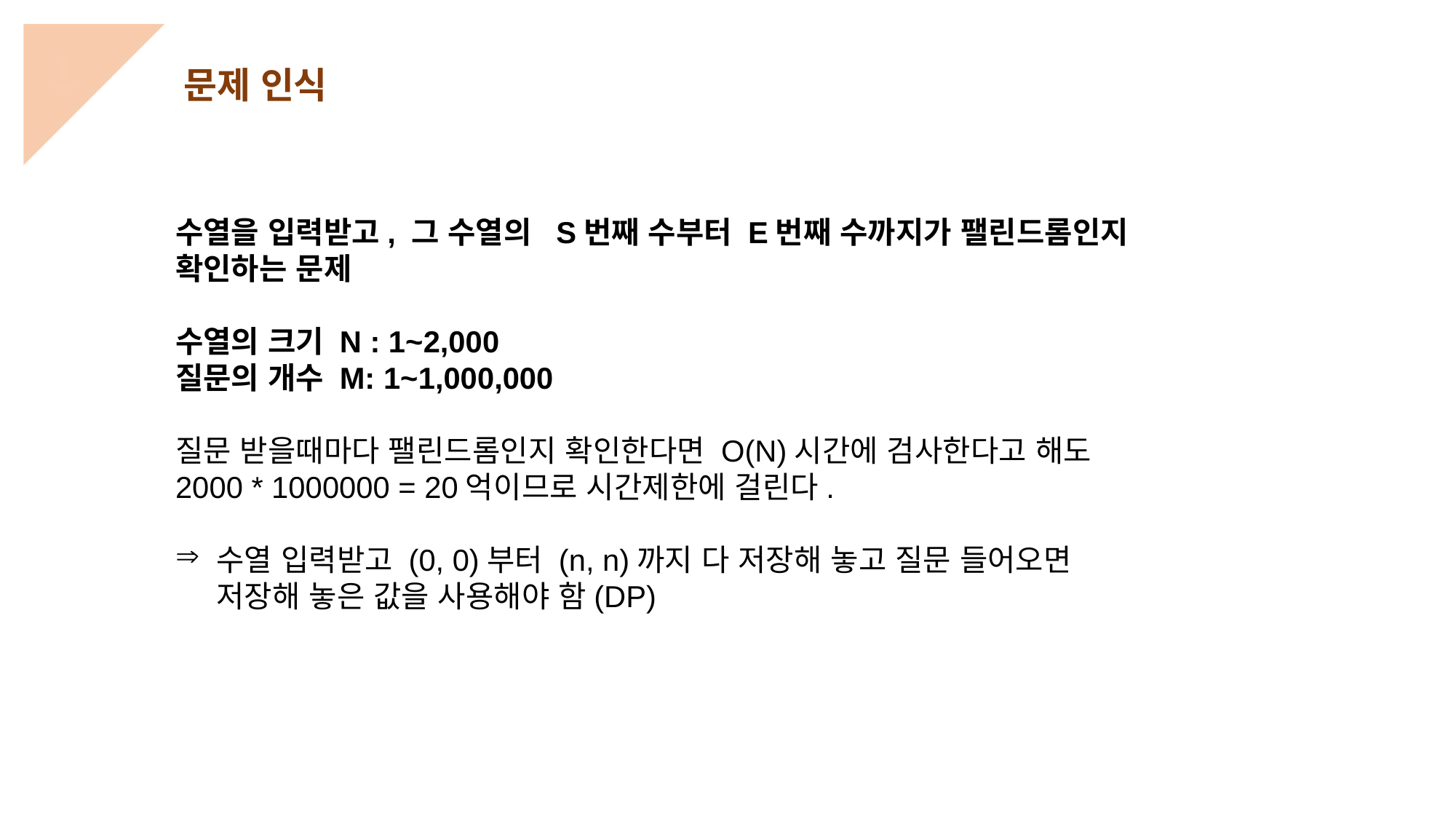

1
문제 인식
수열을 입력받고, 그 수열의  S번째 수부터 E번째 수까지가 팰린드롬인지 확인하는 문제

수열의 크기 N : 1~2,000
질문의 개수 M: 1~1,000,000

질문 받을때마다 팰린드롬인지 확인한다면 O(N)시간에 검사한다고 해도 2000 * 1000000 = 20억이므로 시간제한에 걸린다.

수열 입력받고 (0, 0)부터 (n, n)까지 다 저장해 놓고 질문 들어오면 저장해 놓은 값을 사용해야 함(DP)